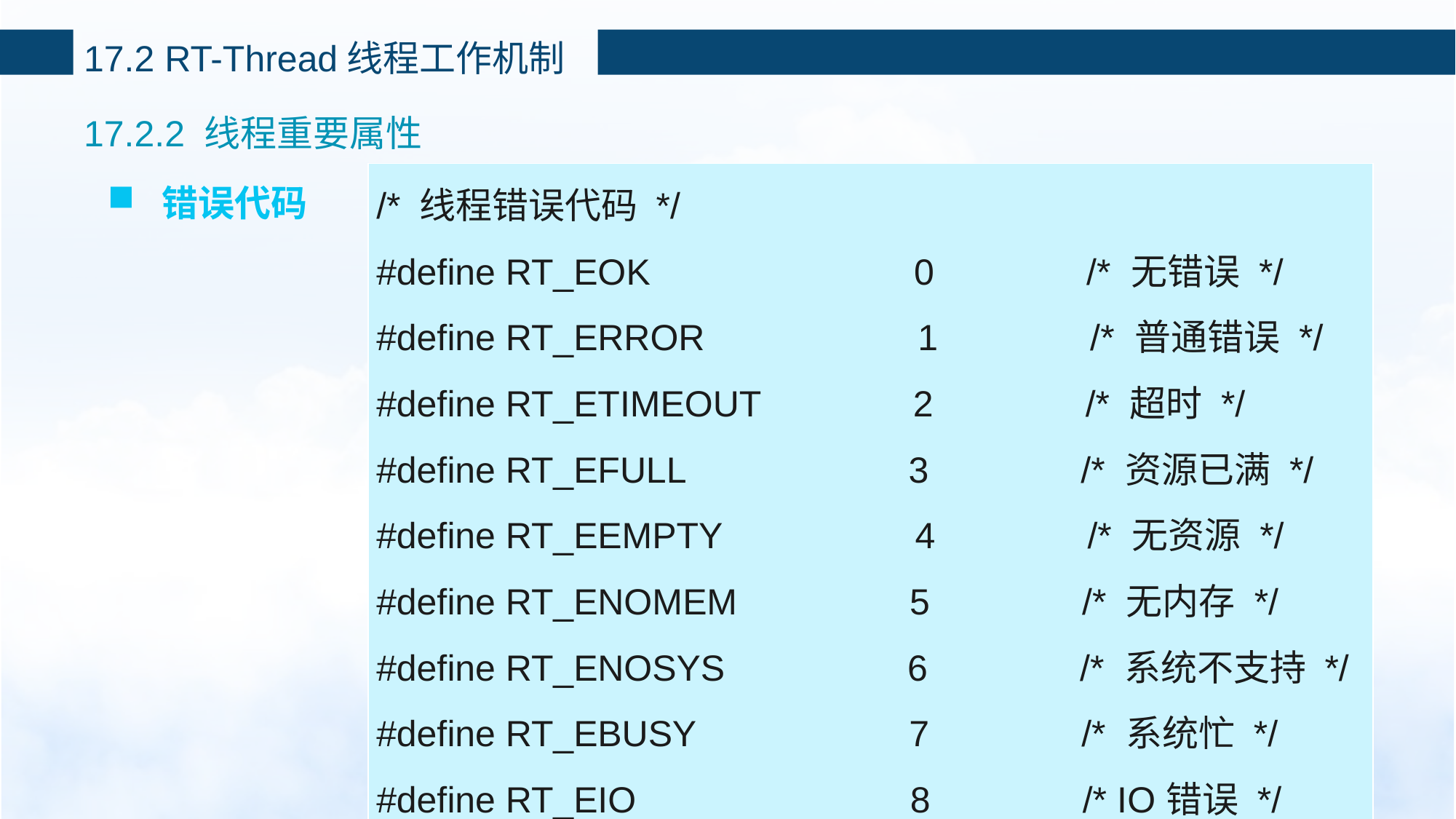

17.2 RT-Thread线程工作机制

17.2.2 线程重要属性
错误代码
| /\* 线程错误代码 \*/ #define RT\_EOK 0 /\* 无错误 \*/ #define RT\_ERROR 1 /\* 普通错误 \*/ #define RT\_ETIMEOUT 2 /\* 超时 \*/ #define RT\_EFULL 3 /\* 资源已满 \*/ #define RT\_EEMPTY 4 /\* 无资源 \*/ #define RT\_ENOMEM 5 /\* 无内存 \*/ #define RT\_ENOSYS 6 /\* 系统不支持 \*/ #define RT\_EBUSY 7 /\* 系统忙 \*/ #define RT\_EIO 8 /\* IO错误 \*/ #define RT\_EINTR 9 /\* 中断系统调用 \*/ #define RT\_EINVAL 10 /\* 非法参数 \*/ |
| --- |